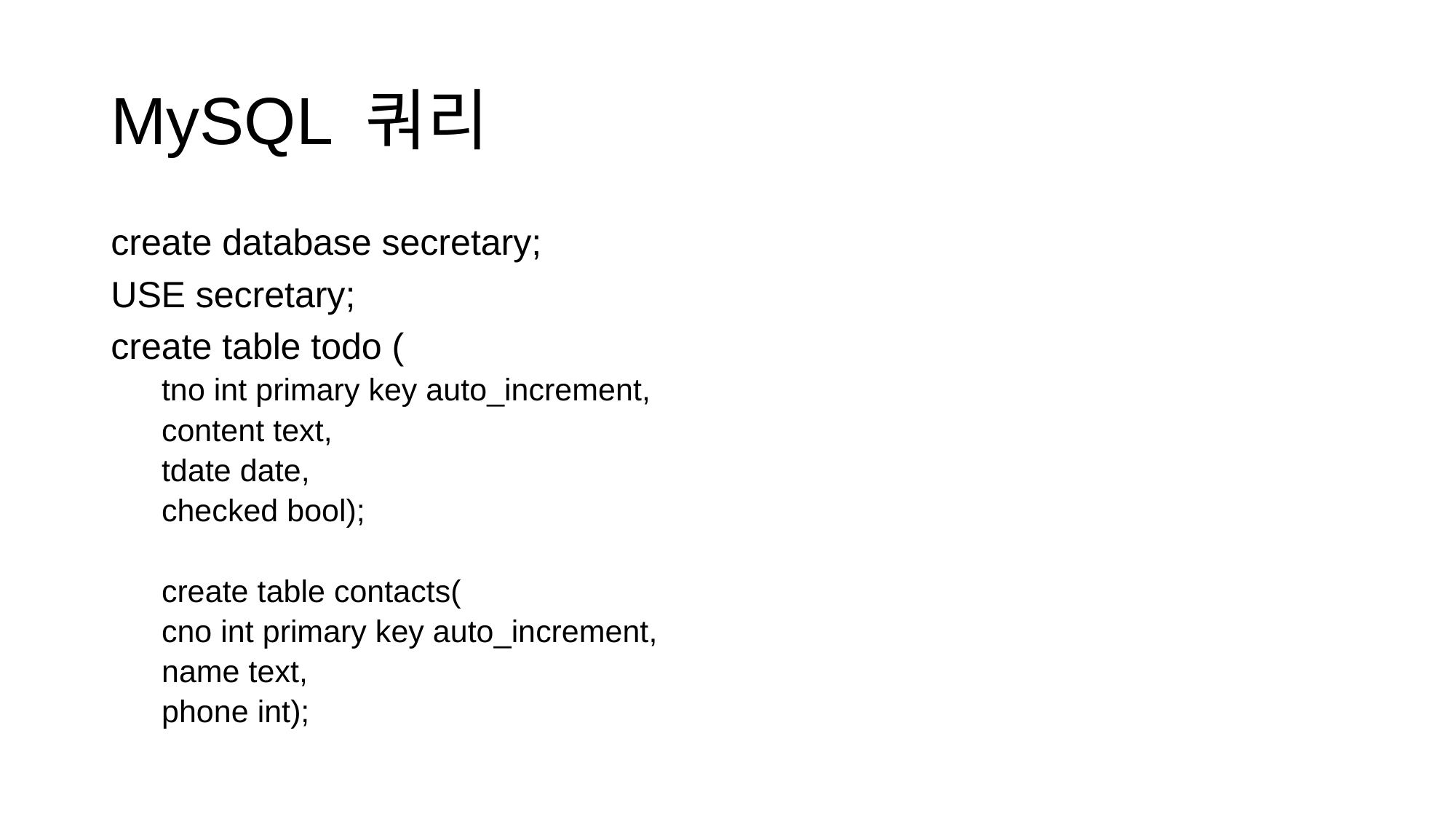

# MySQL 쿼리
create database secretary;
USE secretary;
create table todo (
tno int primary key auto_increment,
content text,
tdate date,
checked bool);

create table contacts(
cno int primary key auto_increment,
name text,
phone int);